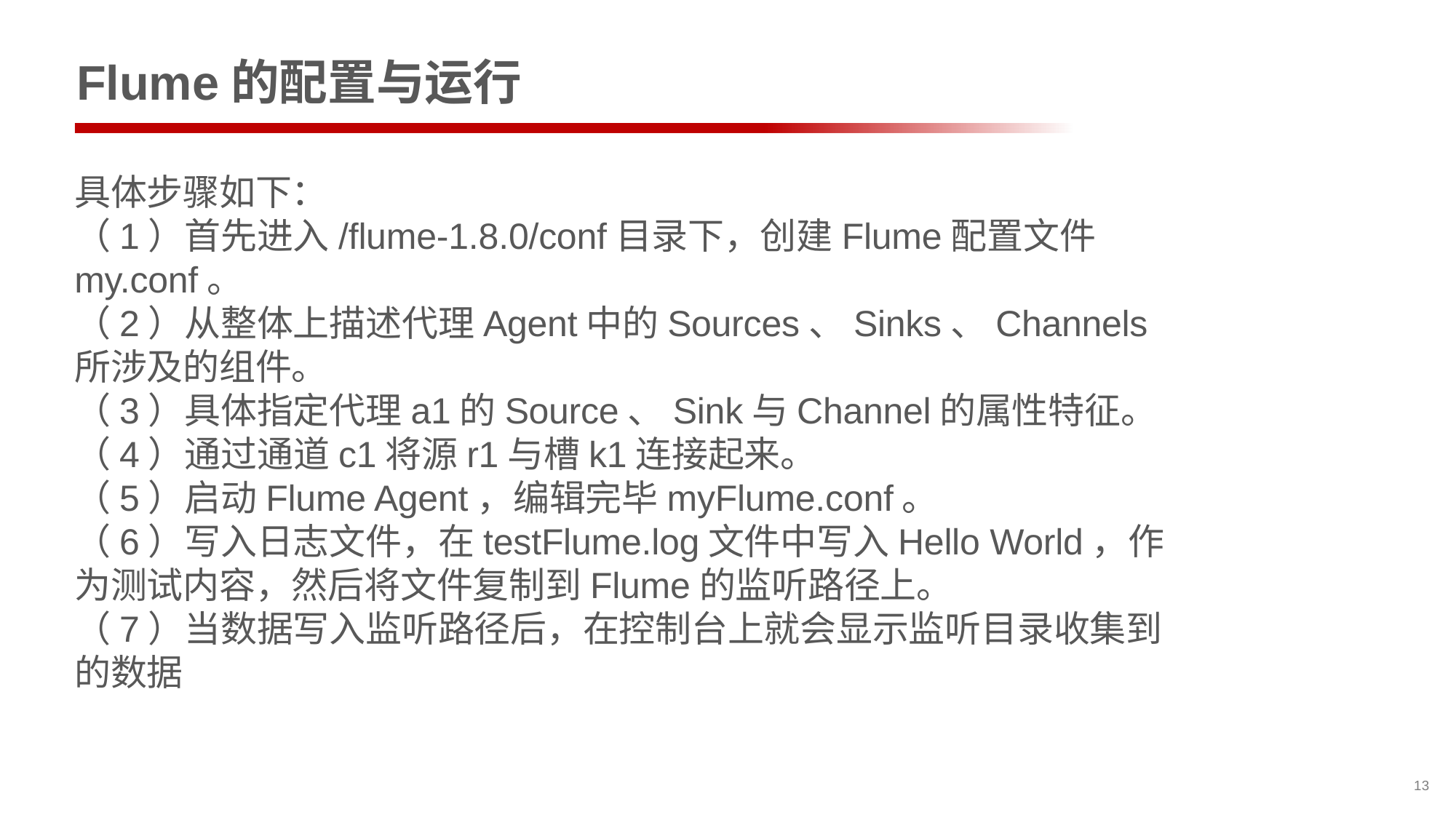

# Flume的配置与运行

具体步骤如下：
（1）首先进入/flume-1.8.0/conf目录下，创建Flume配置文件my.conf。
（2）从整体上描述代理Agent中的Sources、Sinks、Channels所涉及的组件。
（3）具体指定代理a1的Source、Sink与Channel的属性特征。
（4）通过通道c1将源r1与槽k1连接起来。
（5）启动Flume Agent，编辑完毕myFlume.conf。
（6）写入日志文件，在testFlume.log文件中写入Hello World，作为测试内容，然后将文件复制到Flume的监听路径上。
（7）当数据写入监听路径后，在控制台上就会显示监听目录收集到的数据
13